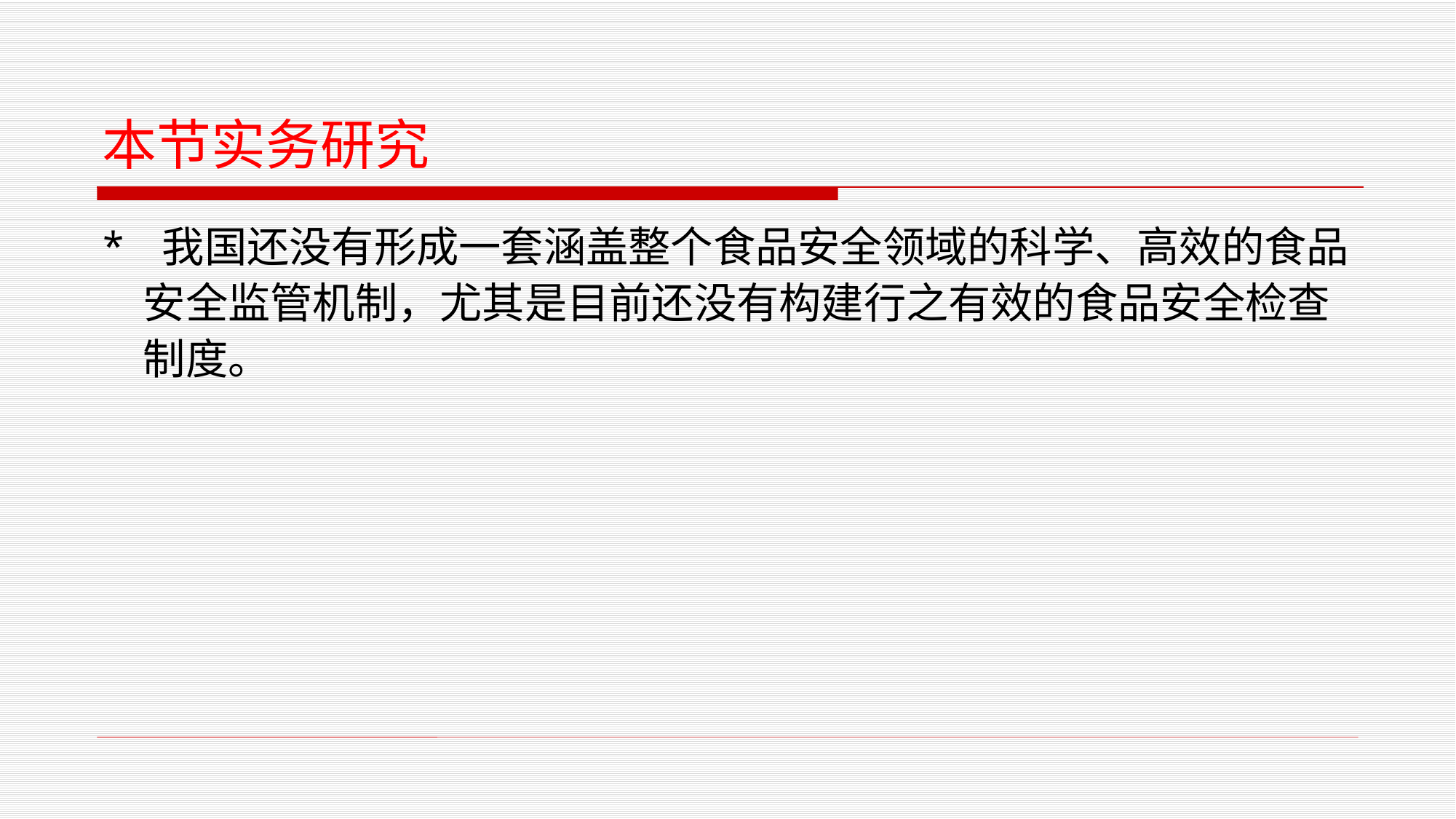

# 本节实务研究
* 我国还没有形成一套涵盖整个食品安全领域的科学、高效的食品安全监管机制，尤其是目前还没有构建行之有效的食品安全检查制度。